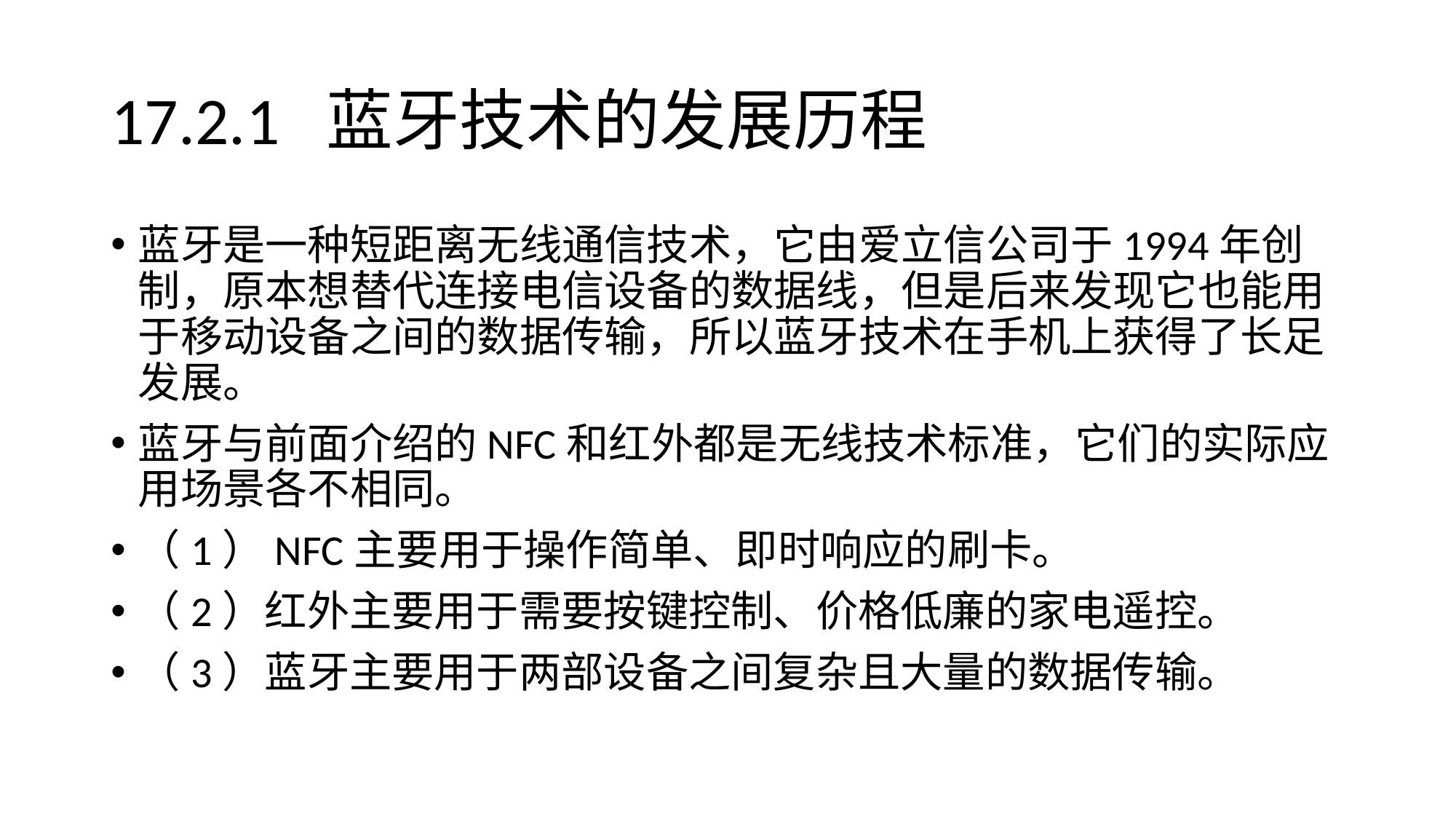

# 17.2.1  蓝牙技术的发展历程
蓝牙是一种短距离无线通信技术，它由爱立信公司于1994年创制，原本想替代连接电信设备的数据线，但是后来发现它也能用于移动设备之间的数据传输，所以蓝牙技术在手机上获得了长足发展。
蓝牙与前面介绍的NFC和红外都是无线技术标准，它们的实际应用场景各不相同。
（1）NFC主要用于操作简单、即时响应的刷卡。
（2）红外主要用于需要按键控制、价格低廉的家电遥控。
（3）蓝牙主要用于两部设备之间复杂且大量的数据传输。